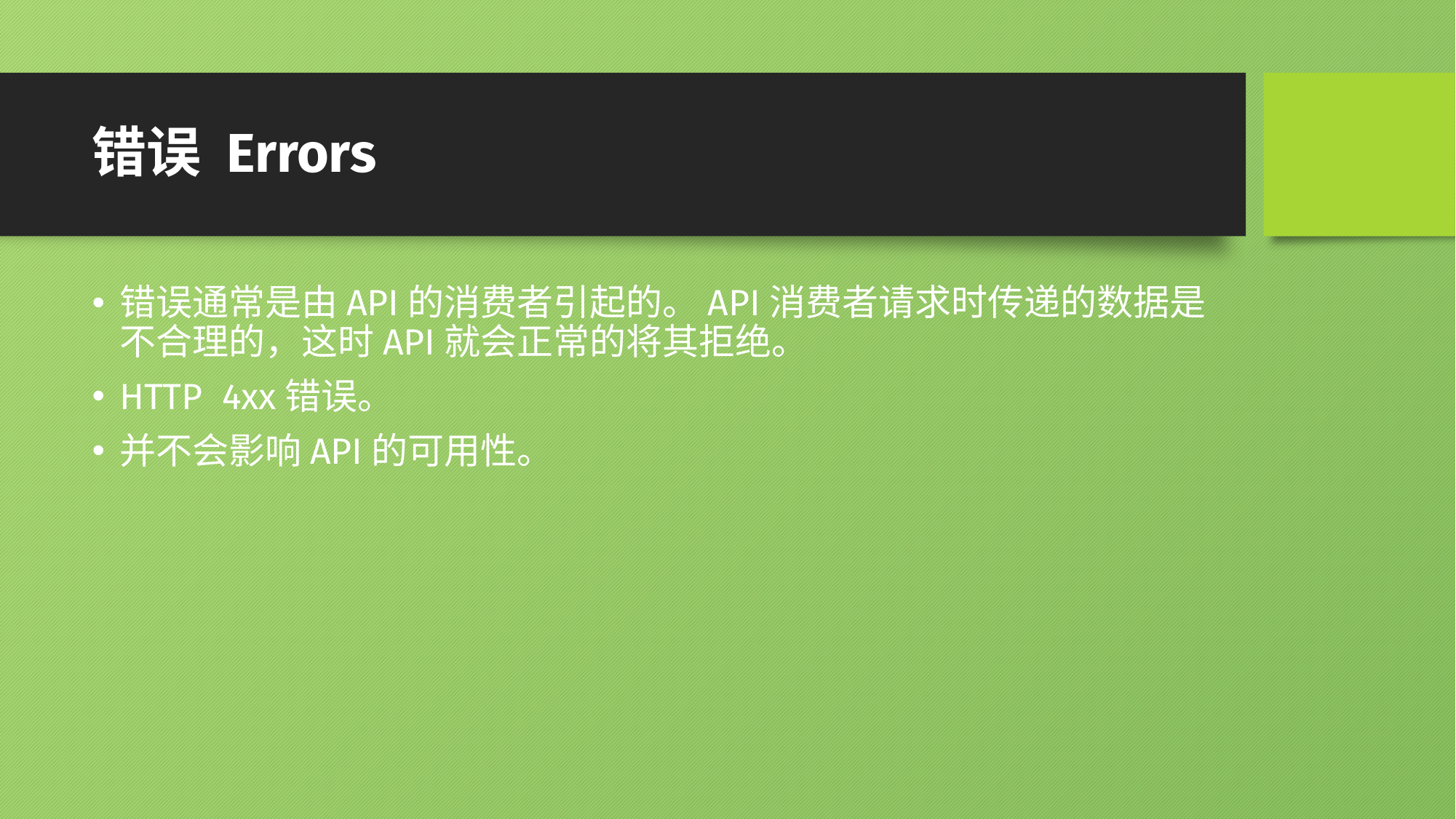

# 错误 Errors
错误通常是由API的消费者引起的。API消费者请求时传递的数据是不合理的，这时API就会正常的将其拒绝。
HTTP  4xx错误。
并不会影响API的可用性。